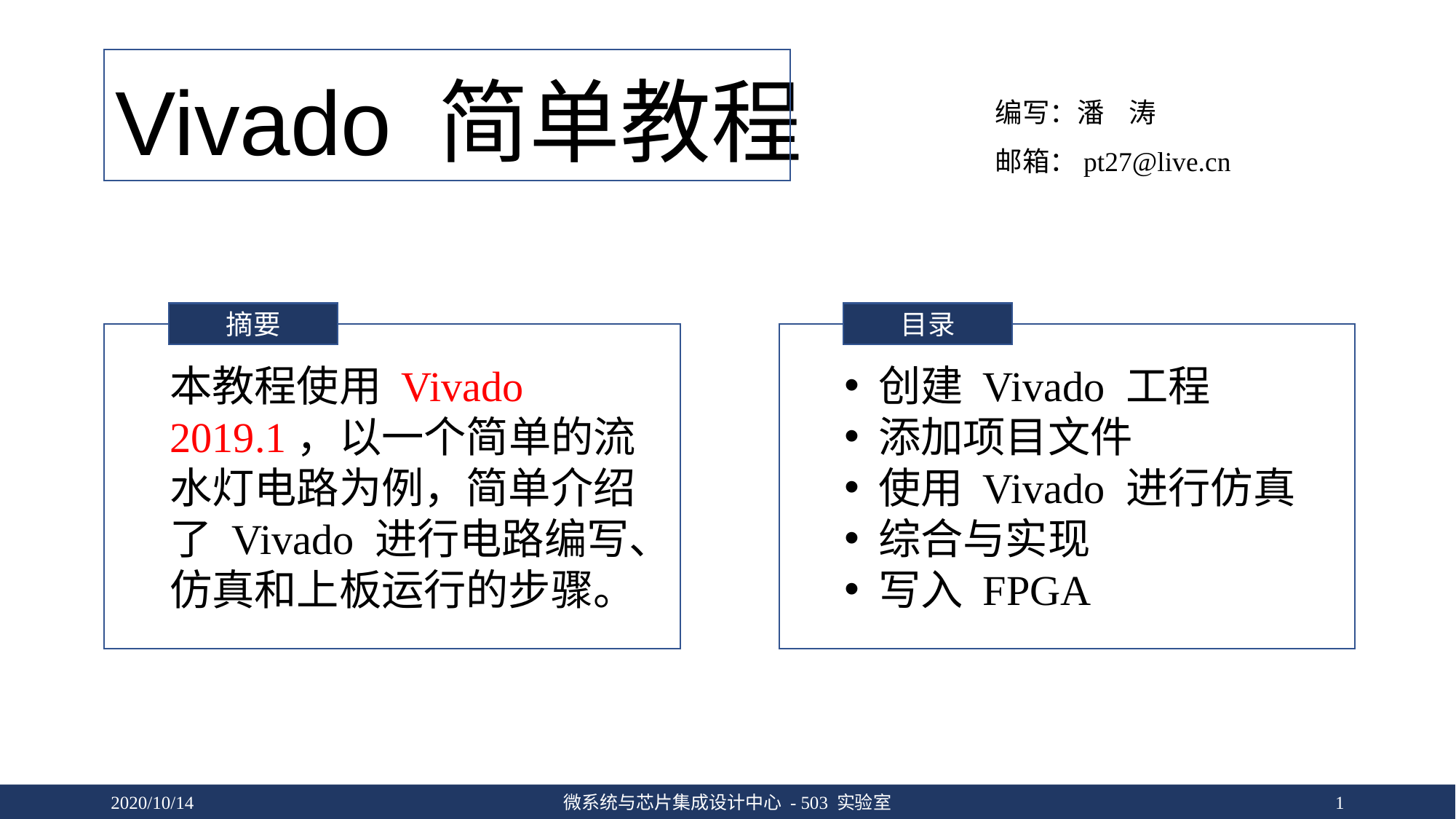

# Vivado 简单教程

编写：潘    涛
邮箱：pt27@live.cn
摘要
本教程使用 Vivado 2019.1，以一个简单的流水灯电路为例，简单介绍了 Vivado 进行电路编写、仿真和上板运行的步骤。
目录
创建 Vivado 工程
添加项目文件
使用 Vivado 进行仿真
综合与实现
写入 FPGA
2020/10/14
微系统与芯片集成设计中心 - 503 实验室
1